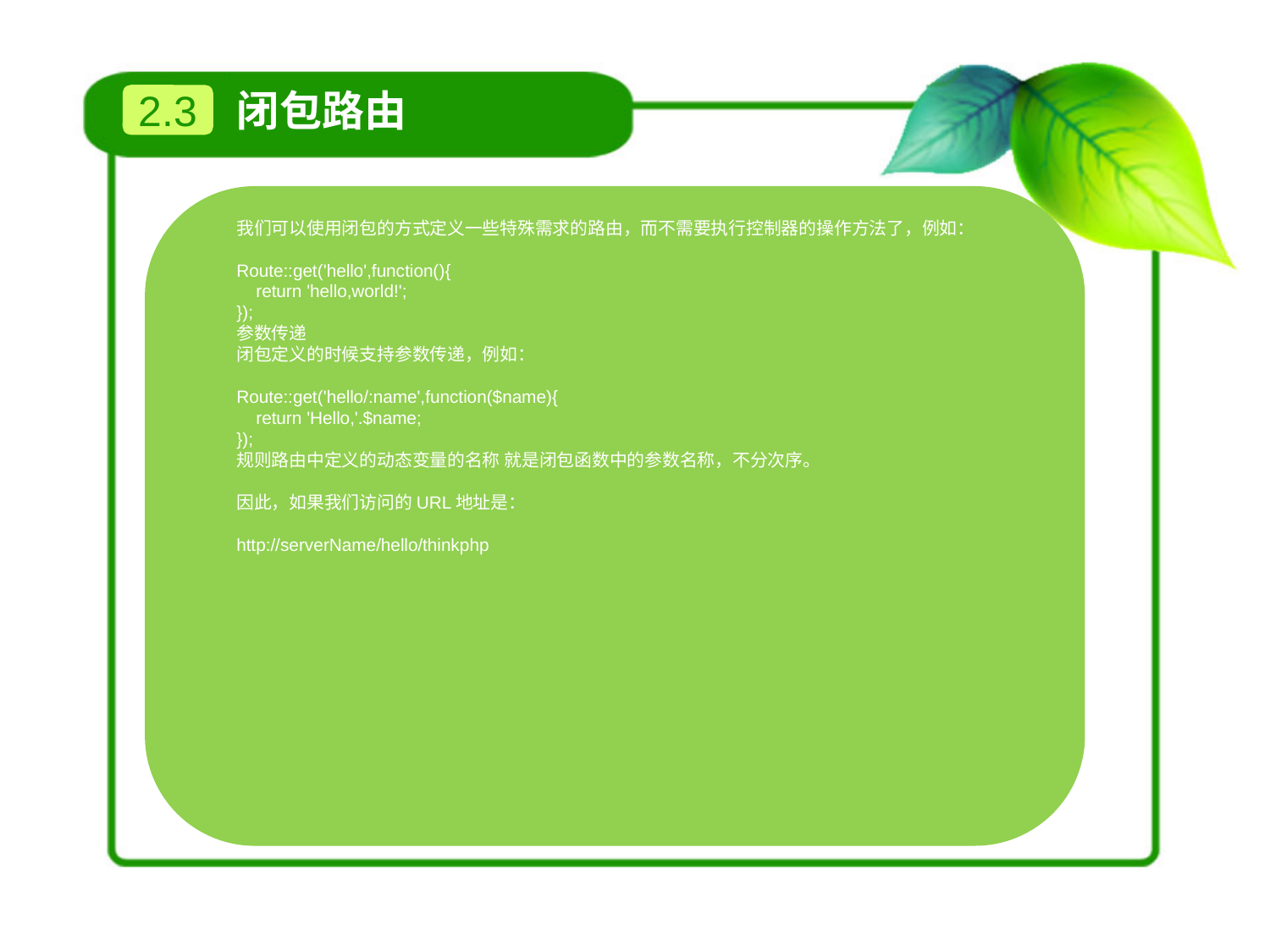

闭包路由
2.3

我们可以使用闭包的方式定义一些特殊需求的路由，而不需要执行控制器的操作方法了，例如：

Route::get('hello',function(){
    return 'hello,world!';
});
参数传递
闭包定义的时候支持参数传递，例如：

Route::get('hello/:name',function($name){
    return 'Hello,'.$name;
});
规则路由中定义的动态变量的名称 就是闭包函数中的参数名称，不分次序。

因此，如果我们访问的URL地址是：

http://serverName/hello/thinkphp